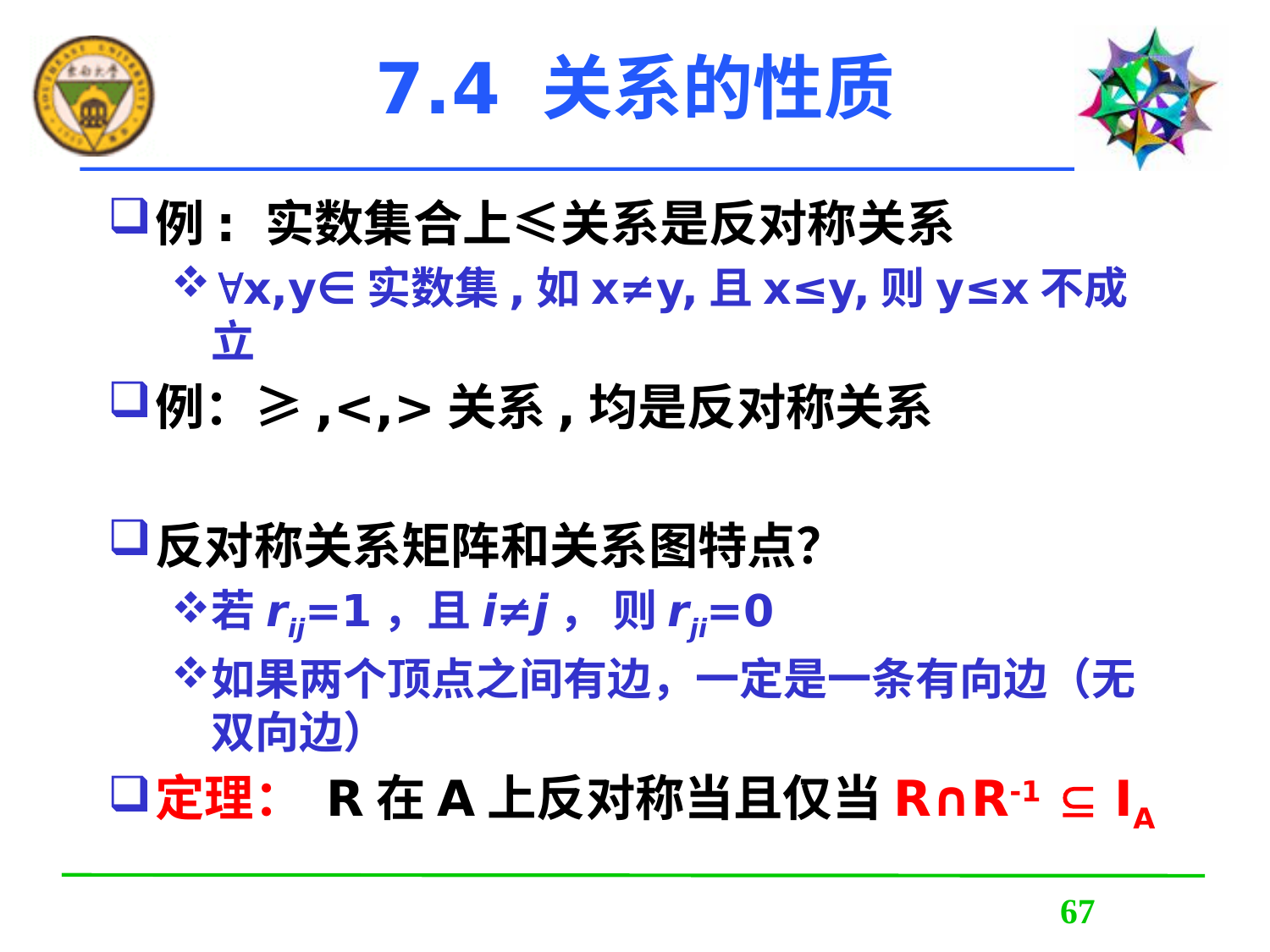

# 7.4 关系的性质
例: 实数集合上≤关系是反对称关系
∀x,y∈实数集,如x≠y,且x≤y,则y≤x不成立
例：≥,<,>关系,均是反对称关系

反对称关系矩阵和关系图特点？
若rij=1，且i≠j， 则rji=0
如果两个顶点之间有边，一定是一条有向边（无双向边）
定理： R在A上反对称当且仅当R∩R-1 ⊆ IA